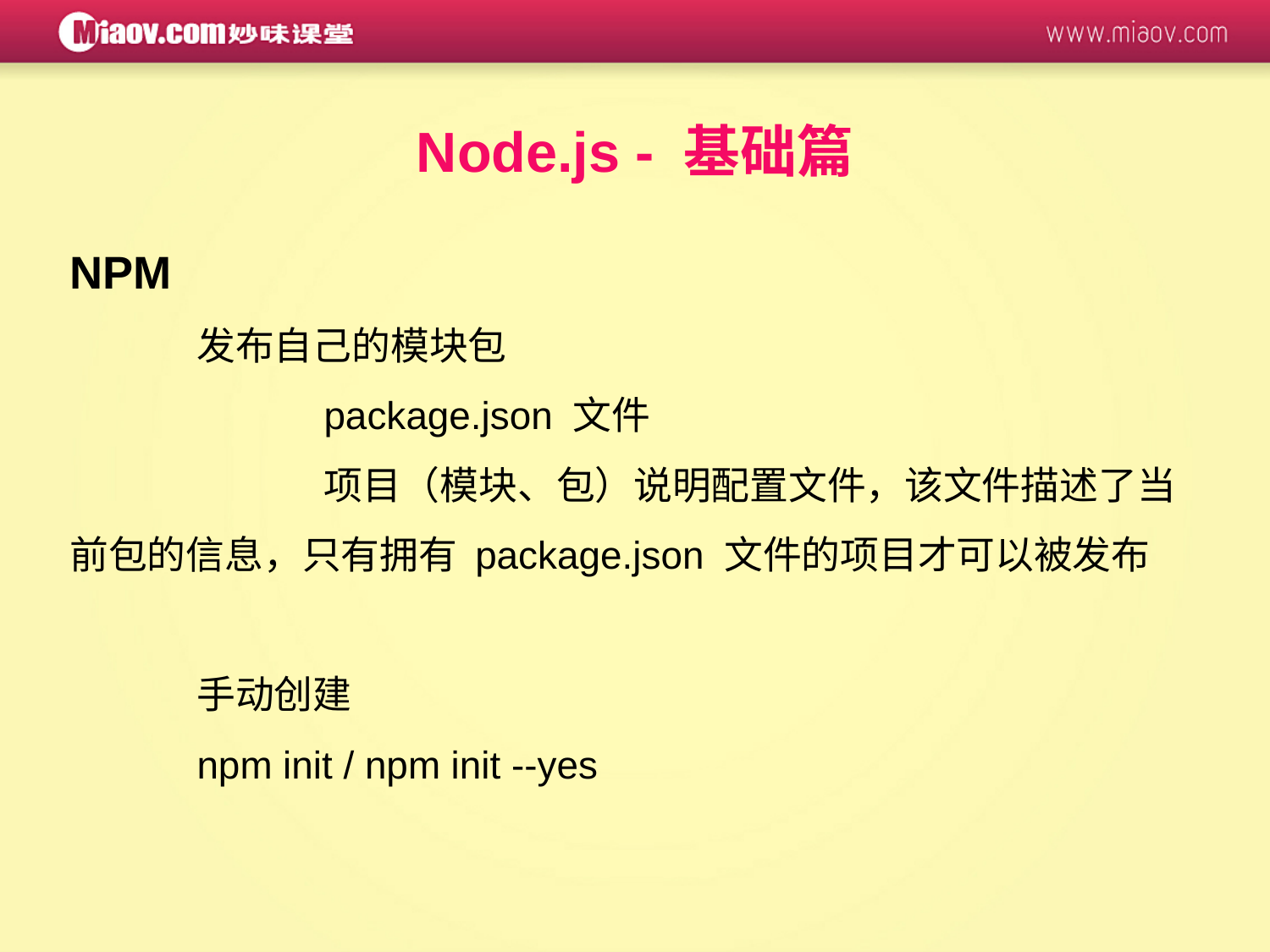

Node.js - 基础篇
NPM
	发布自己的模块包
		package.json 文件
		项目（模块、包）说明配置文件，该文件描述了当前包的信息，只有拥有 package.json 文件的项目才可以被发布

	手动创建
	npm init / npm init --yes